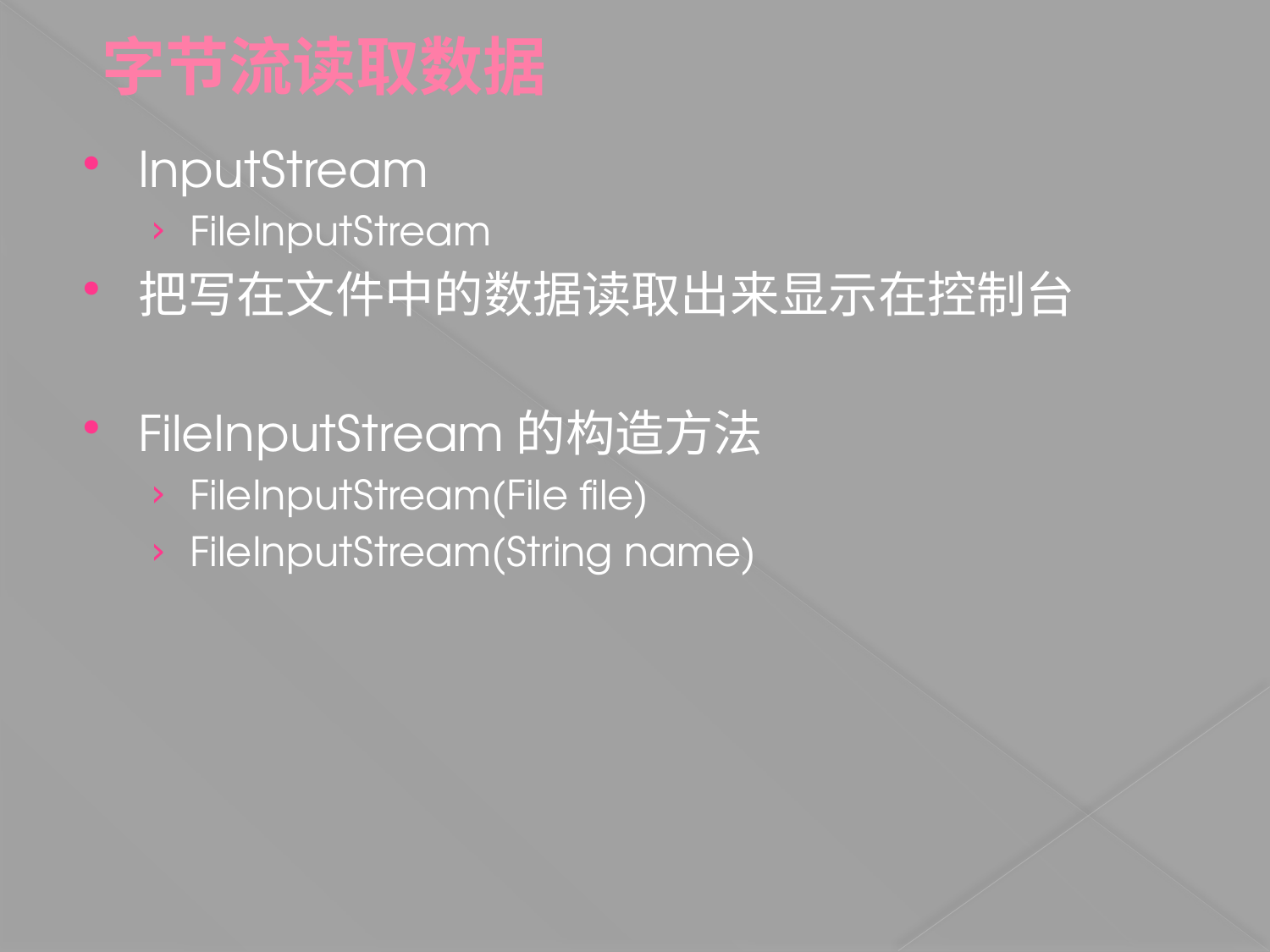

# 字节流读取数据
InputStream
FileInputStream
把写在文件中的数据读取出来显示在控制台

FileInputStream的构造方法
FileInputStream(File file)
FileInputStream(String name)